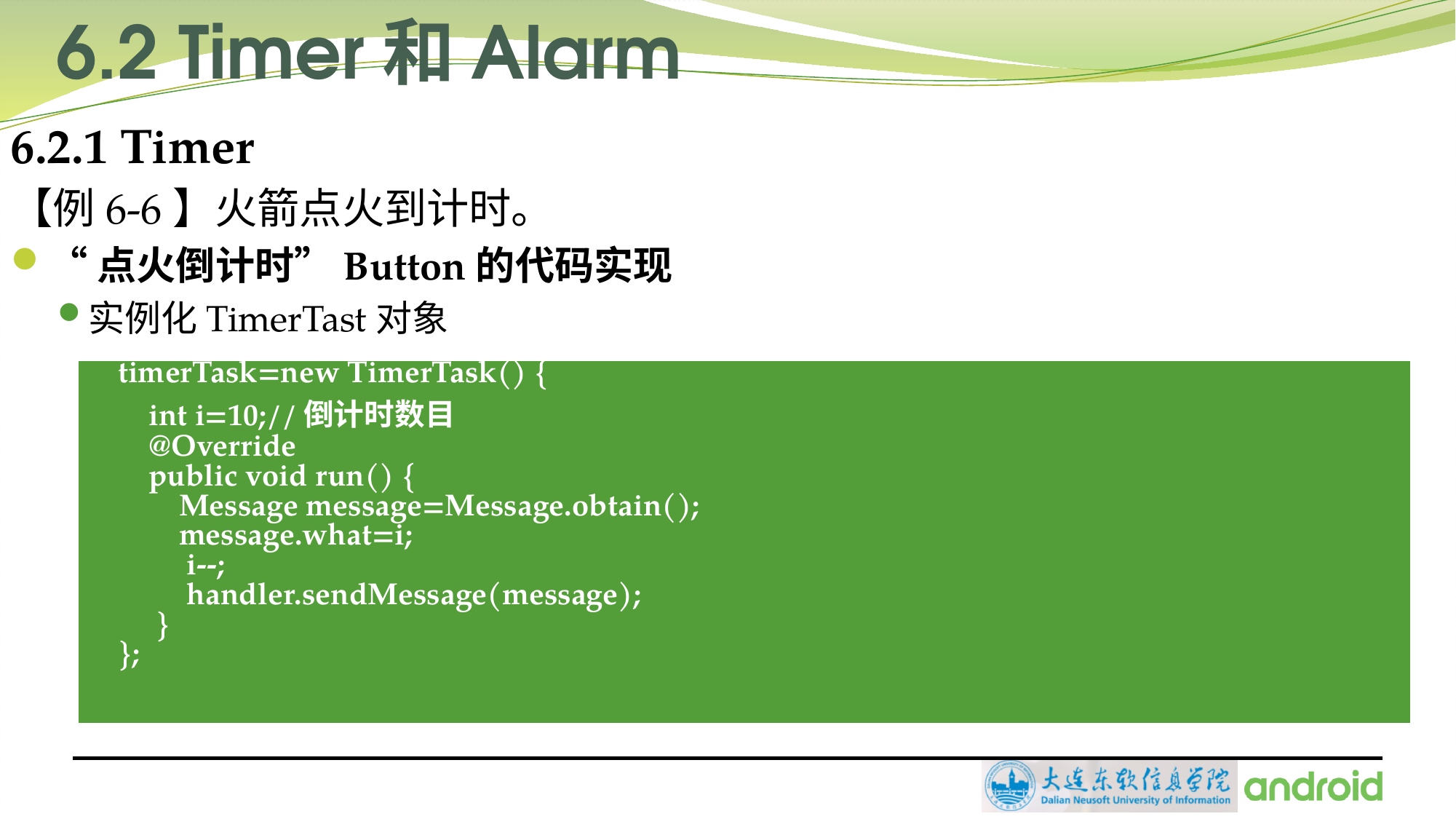

# 6.2 Timer和Alarm
6.2.1 Timer
【例6-6】火箭点火到计时。
“点火倒计时”Button的代码实现
实例化TimerTast对象

| timerTask=new TimerTask() { int i=10;//倒计时数目 @Override public void run() { Message message=Message.obtain(); message.what=i; i--; handler.sendMessage(message); } }; |
| --- |